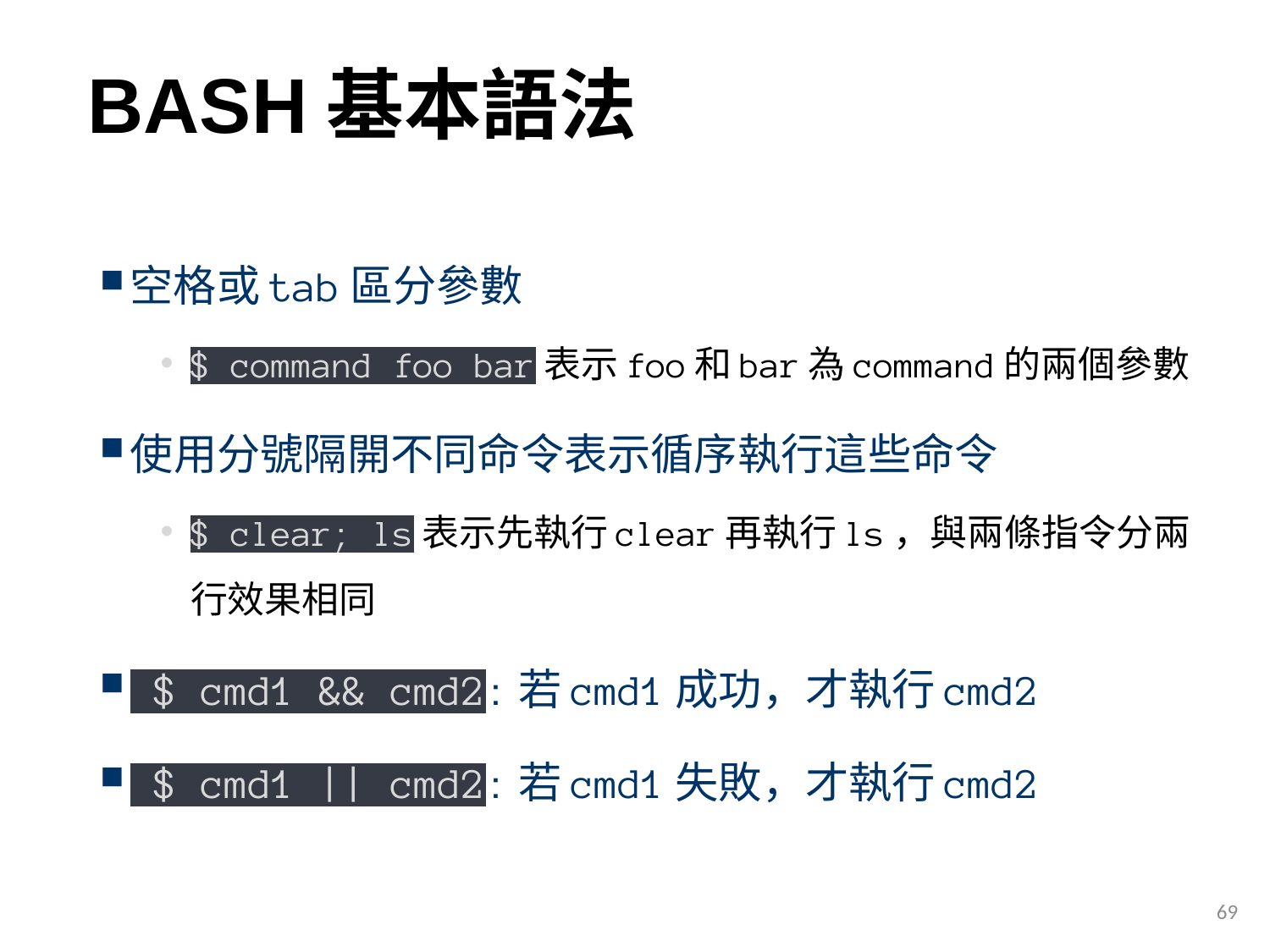

# BASH基本語法
空格或tab區分參數
$ command foo bar表示foo和bar為command的兩個參數
使用分號隔開不同命令表示循序執行這些命令
$ clear; ls表示先執行clear再執行ls，與兩條指令分兩行效果相同
 $ cmd1 && cmd2:若cmd1成功，才執行cmd2
 $ cmd1 || cmd2:若cmd1失敗，才執行cmd2

69